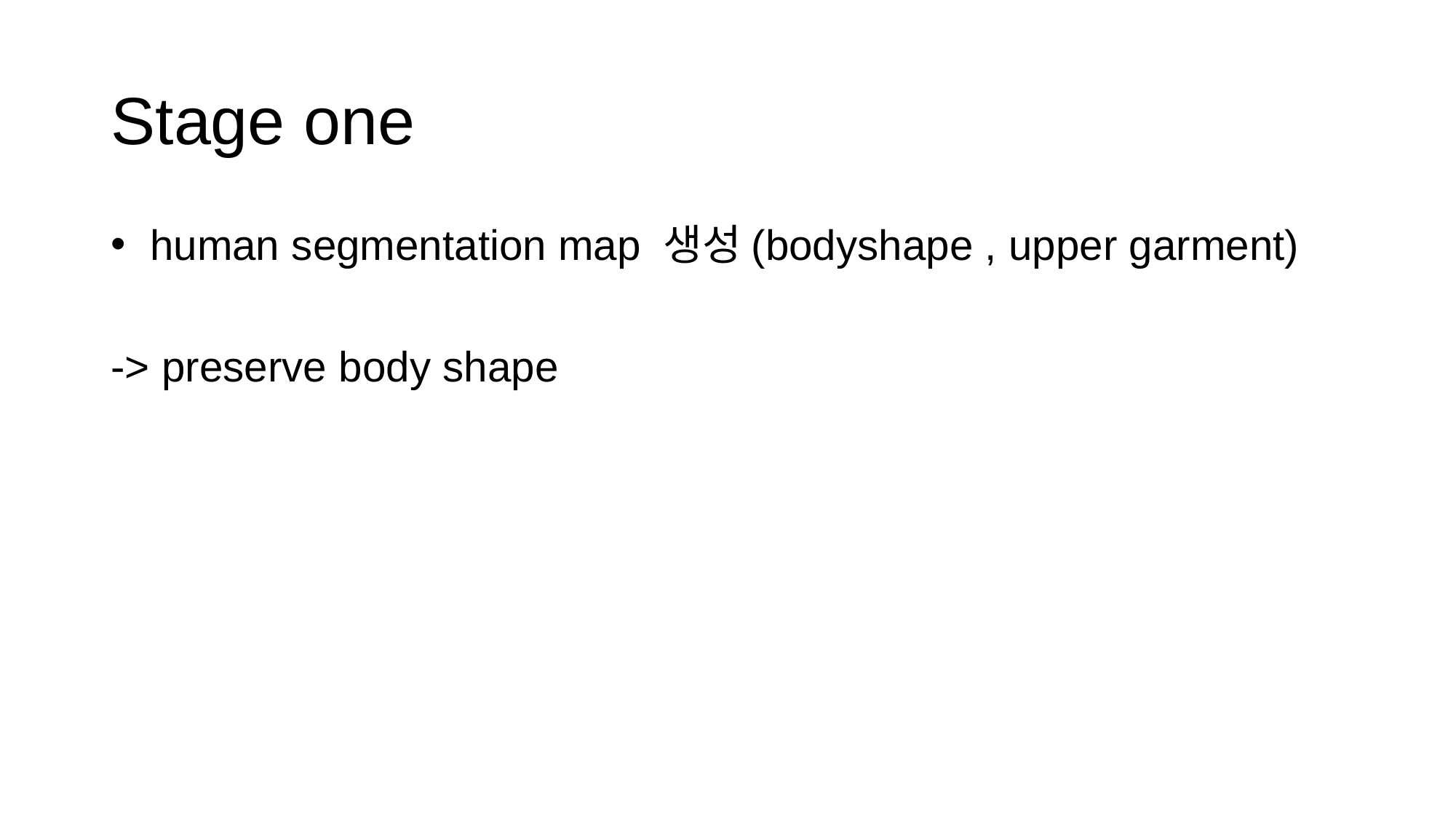

# Stage one
 human segmentation map 생성(bodyshape , upper garment)

-> preserve body shape